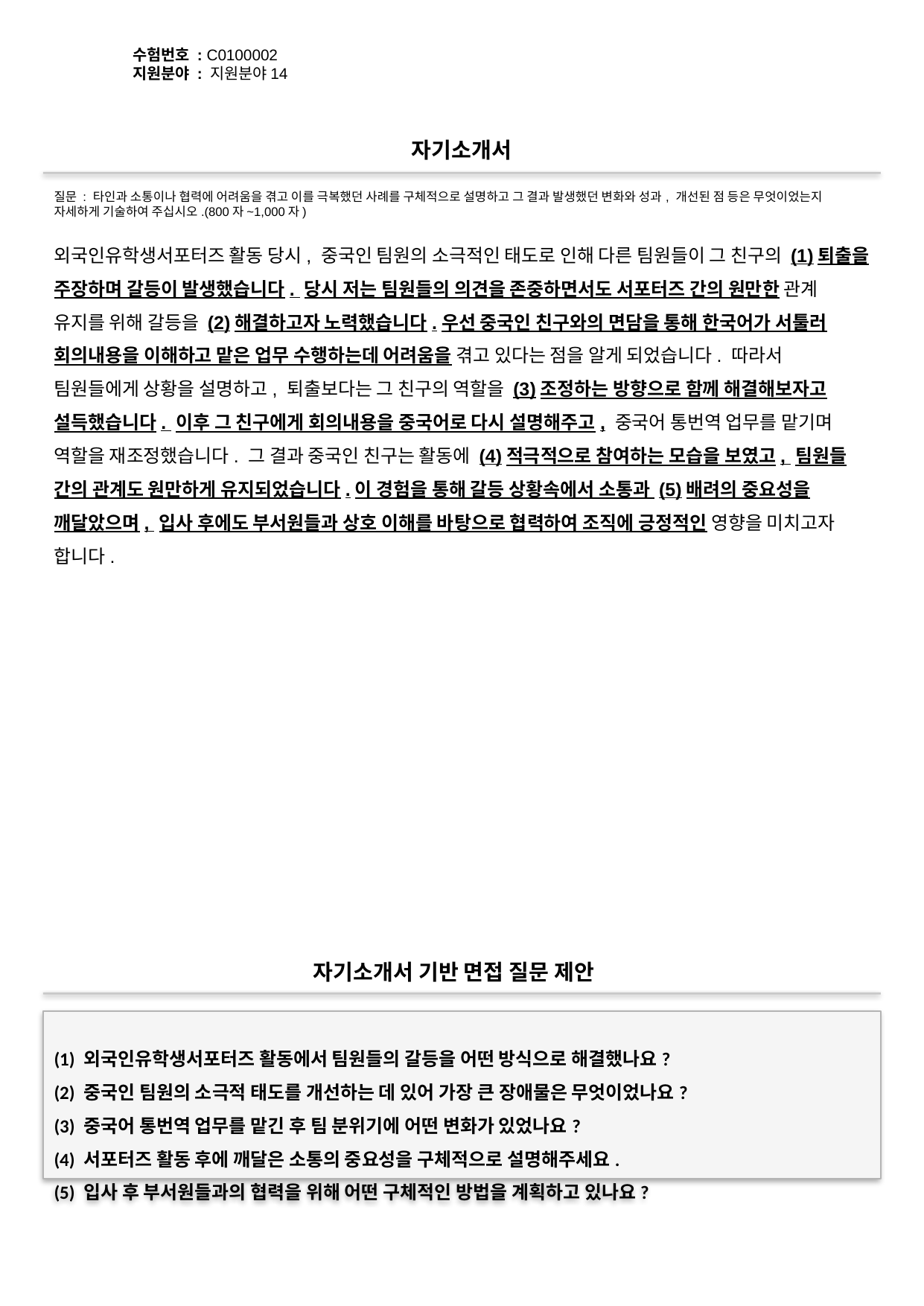

수험번호 : C0100002
지원분야 : 지원분야14
#

자기소개서

질문 : 타인과 소통이나 협력에 어려움을 겪고 이를 극복했던 사례를 구체적으로 설명하고 그 결과 발생했던 변화와 성과, 개선된 점 등은 무엇이었는지 자세하게 기술하여 주십시오.(800자~1,000자)

외국인유학생서포터즈 활동 당시, 중국인 팀원의 소극적인 태도로 인해 다른 팀원들이 그 친구의 (1)퇴출을 주장하며 갈등이 발생했습니다. 당시 저는 팀원들의 의견을 존중하면서도 서포터즈 간의 원만한 관계 유지를 위해 갈등을 (2)해결하고자 노력했습니다.우선 중국인 친구와의 면담을 통해 한국어가 서툴러 회의내용을 이해하고 맡은 업무 수행하는데 어려움을 겪고 있다는 점을 알게 되었습니다. 따라서 팀원들에게 상황을 설명하고, 퇴출보다는 그 친구의 역할을 (3)조정하는 방향으로 함께 해결해보자고 설득했습니다. 이후 그 친구에게 회의내용을 중국어로 다시 설명해주고, 중국어 통번역 업무를 맡기며 역할을 재조정했습니다. 그 결과 중국인 친구는 활동에 (4)적극적으로 참여하는 모습을 보였고, 팀원들 간의 관계도 원만하게 유지되었습니다.이 경험을 통해 갈등 상황속에서 소통과 (5)배려의 중요성을 깨달았으며, 입사 후에도 부서원들과 상호 이해를 바탕으로 협력하여 조직에 긍정적인 영향을 미치고자 합니다.

자기소개서 기반 면접 질문 제안

(1) 외국인유학생서포터즈 활동에서 팀원들의 갈등을 어떤 방식으로 해결했나요?
(2) 중국인 팀원의 소극적 태도를 개선하는 데 있어 가장 큰 장애물은 무엇이었나요?
(3) 중국어 통번역 업무를 맡긴 후 팀 분위기에 어떤 변화가 있었나요?
(4) 서포터즈 활동 후에 깨달은 소통의 중요성을 구체적으로 설명해주세요.
(5) 입사 후 부서원들과의 협력을 위해 어떤 구체적인 방법을 계획하고 있나요?